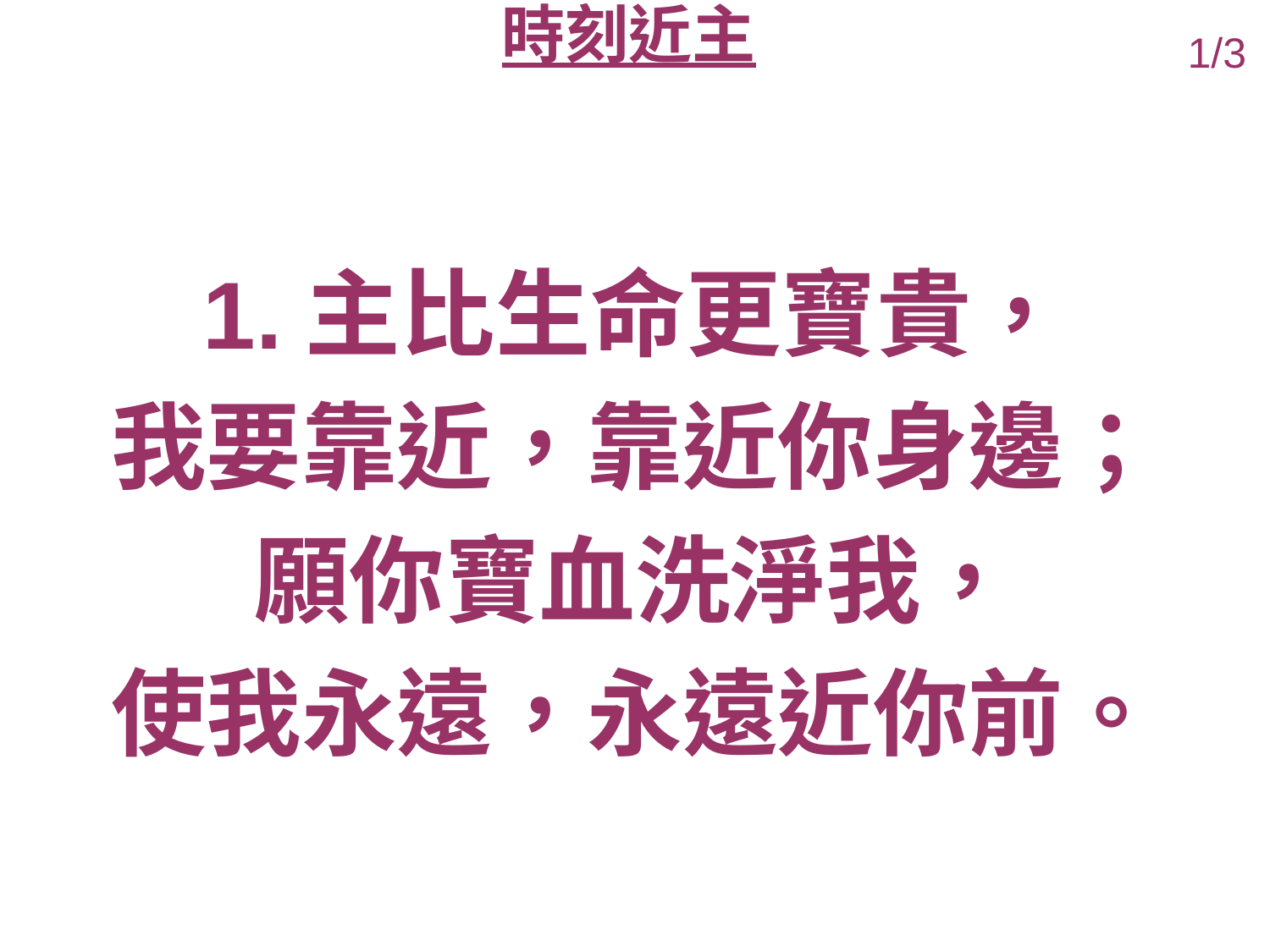

# 時刻近主
1/3
1.主比生命更寶貴，
我要靠近，靠近你身邊；
願你寶血洗淨我，
使我永遠，永遠近你前。